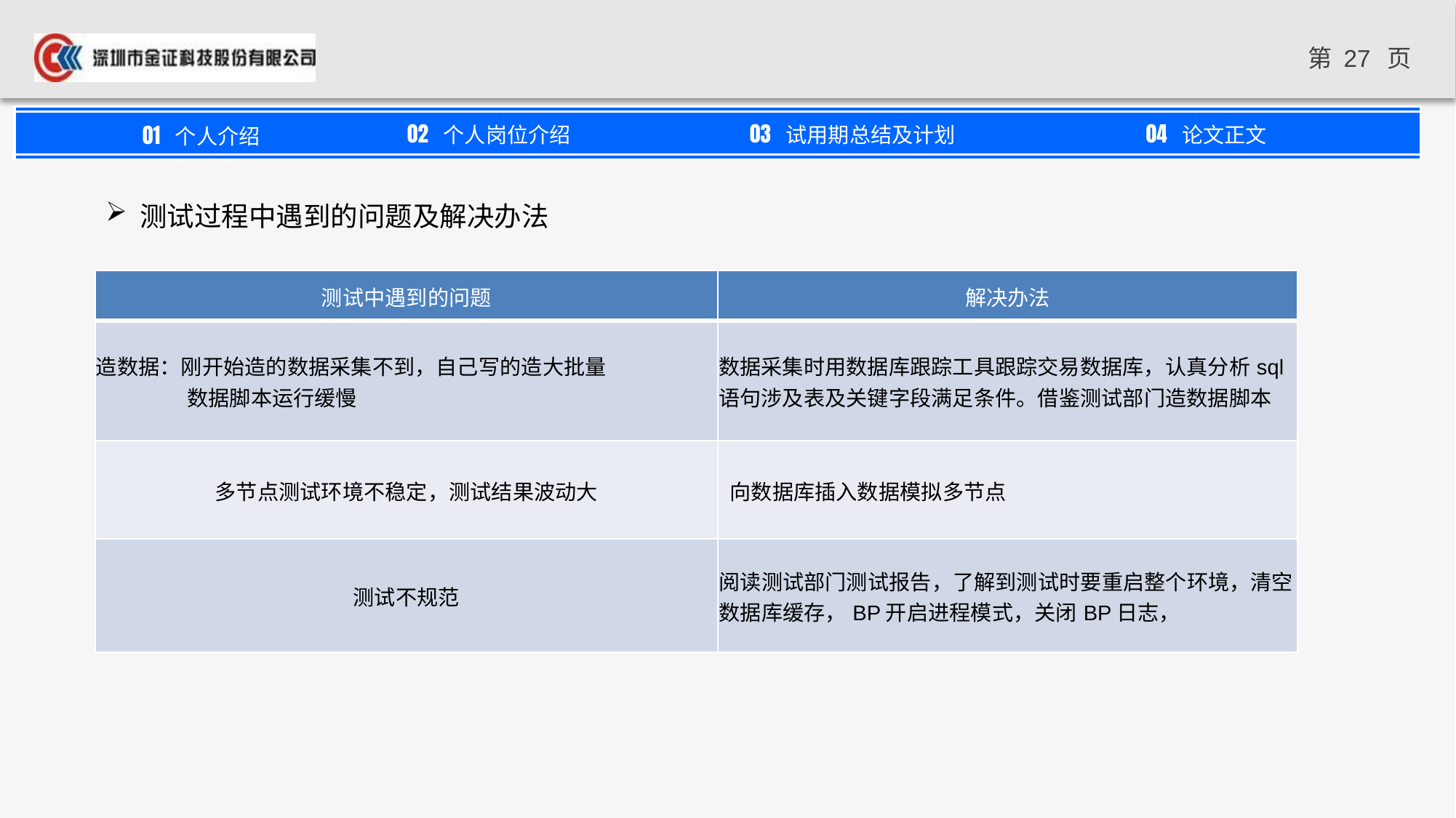

测试过程中遇到的问题及解决办法
| 测试中遇到的问题 | 解决办法 |
| --- | --- |
| 造数据：刚开始造的数据采集不到，自己写的造大批量 数据脚本运行缓慢 | 数据采集时用数据库跟踪工具跟踪交易数据库，认真分析sql语句涉及表及关键字段满足条件。借鉴测试部门造数据脚本 |
| 多节点测试环境不稳定，测试结果波动大 | 向数据库插入数据模拟多节点 |
| 测试不规范 | 阅读测试部门测试报告，了解到测试时要重启整个环境，清空数据库缓存，BP开启进程模式，关闭BP日志， |